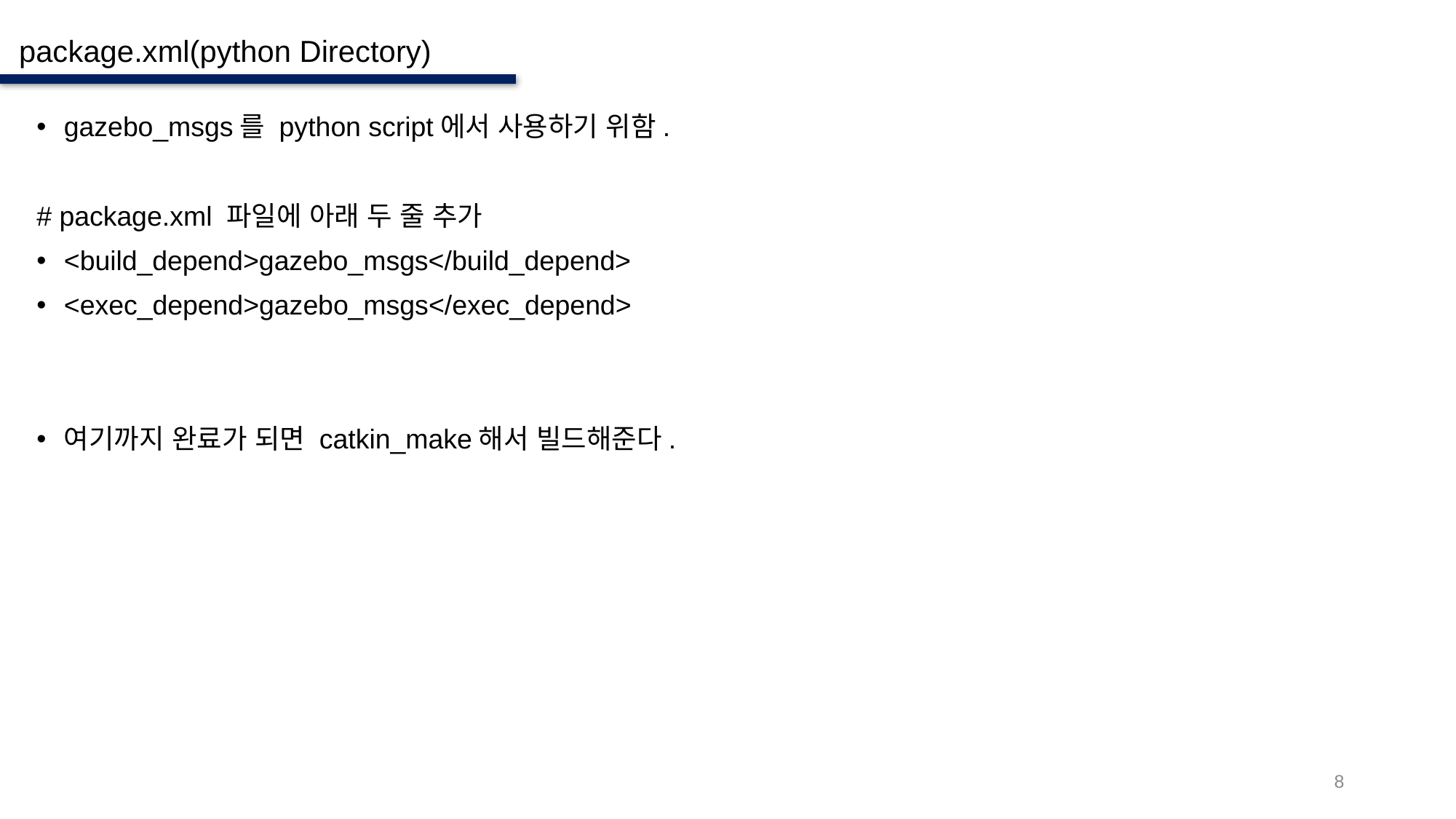

package.xml(python Directory)

gazebo_msgs를 python script에서 사용하기 위함.

# package.xml 파일에 아래 두 줄 추가
<build_depend>gazebo_msgs</build_depend>
<exec_depend>gazebo_msgs</exec_depend>

여기까지 완료가 되면 catkin_make해서 빌드해준다.
8